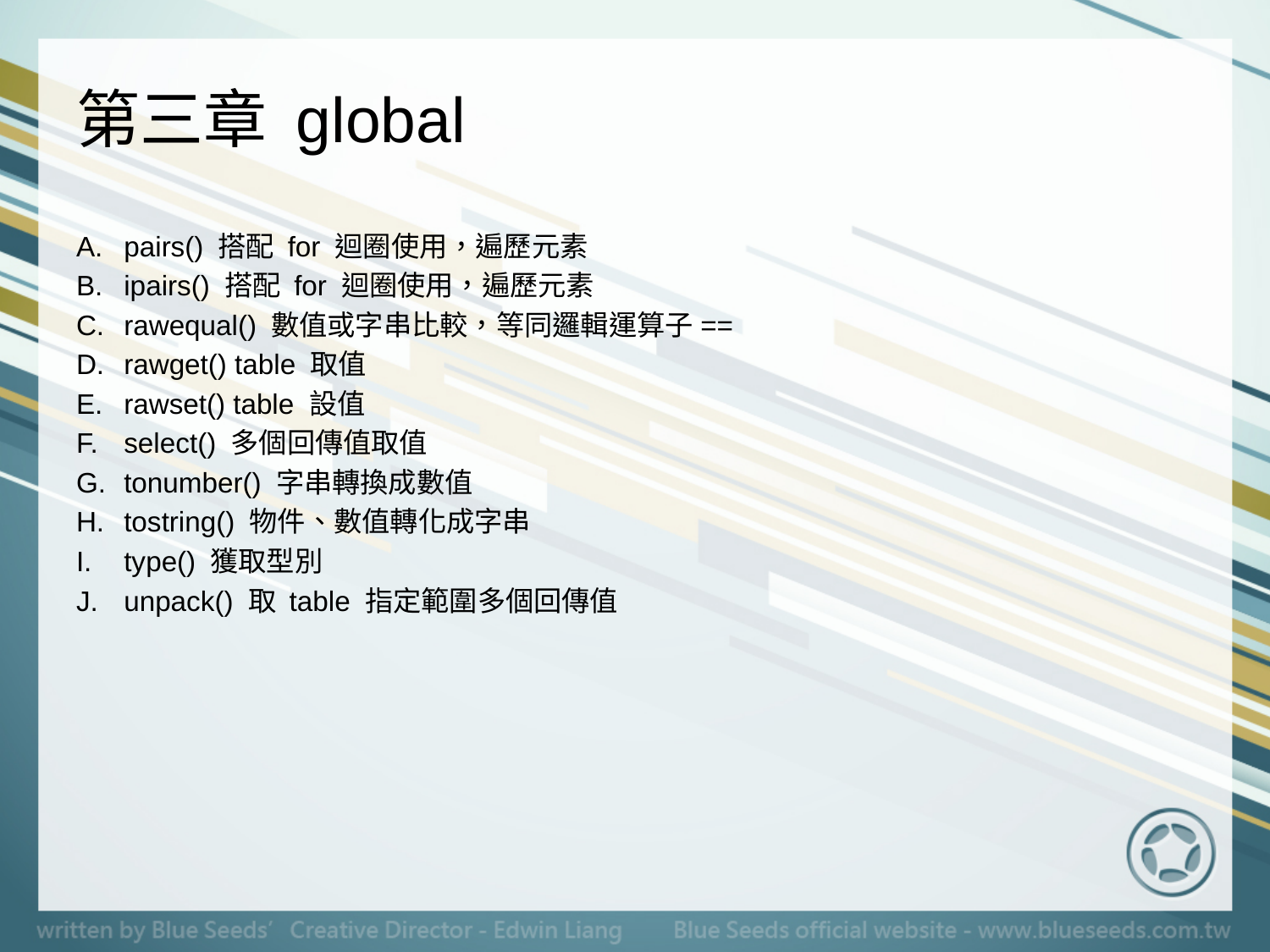

# 第三章 global
pairs() 搭配 for 迴圈使用，遍歷元素
ipairs() 搭配 for 迴圈使用，遍歷元素
rawequal() 數值或字串比較，等同邏輯運算子==
rawget() table 取值
rawset() table 設值
select() 多個回傳值取值
tonumber() 字串轉換成數值
tostring() 物件、數值轉化成字串
type() 獲取型別
unpack() 取 table 指定範圍多個回傳值